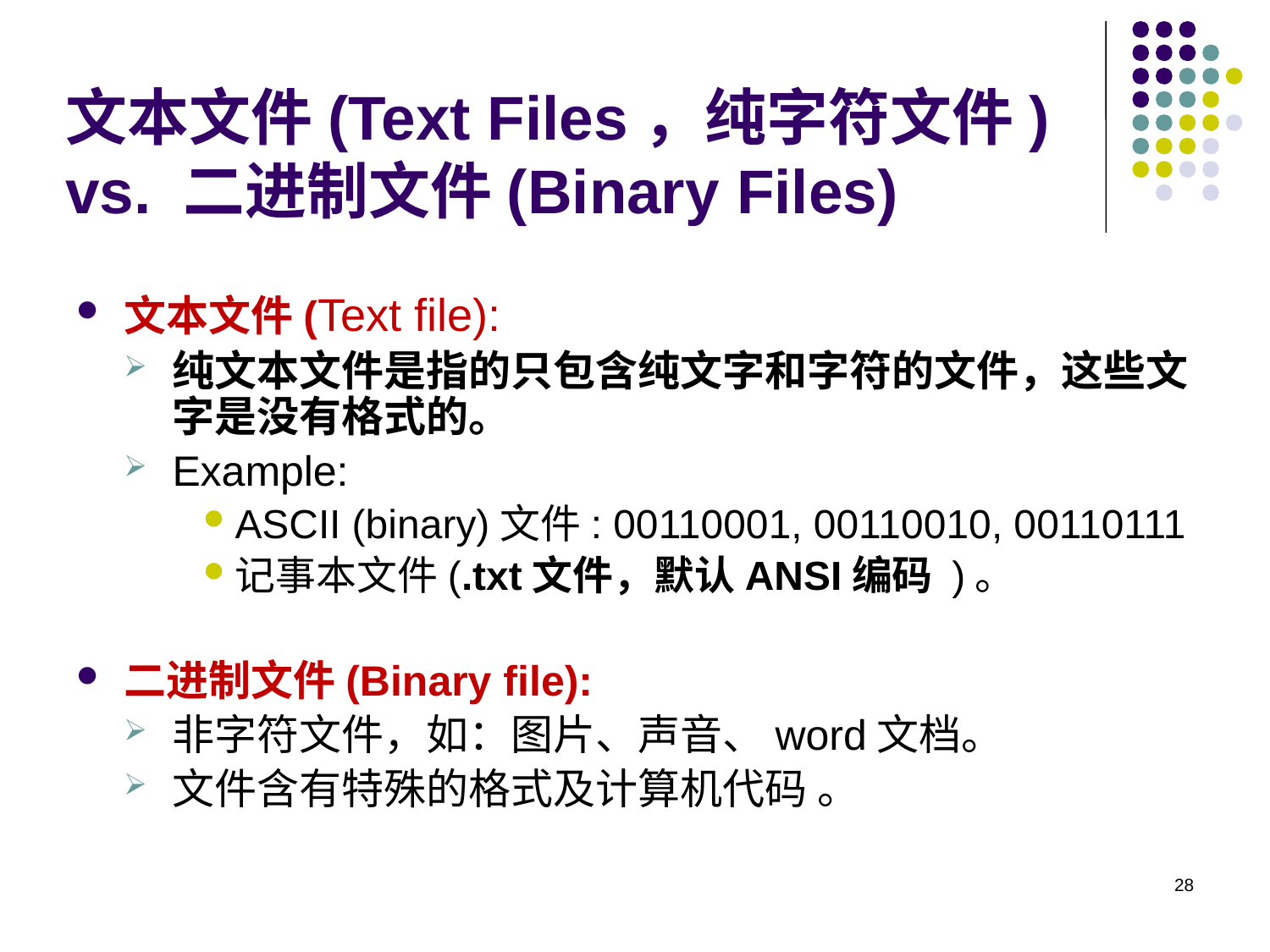

# 文本文件(Text Files，纯字符文件) vs. 二进制文件(Binary Files)
文本文件(Text file):
纯文本文件是指的只包含纯文字和字符的文件，这些文字是没有格式的。
Example:
ASCII (binary)文件: 00110001, 00110010, 00110111
记事本文件(.txt文件，默认ANSI编码 )。

二进制文件(Binary file):
非字符文件，如：图片、声音、word文档。
文件含有特殊的格式及计算机代码 。

28